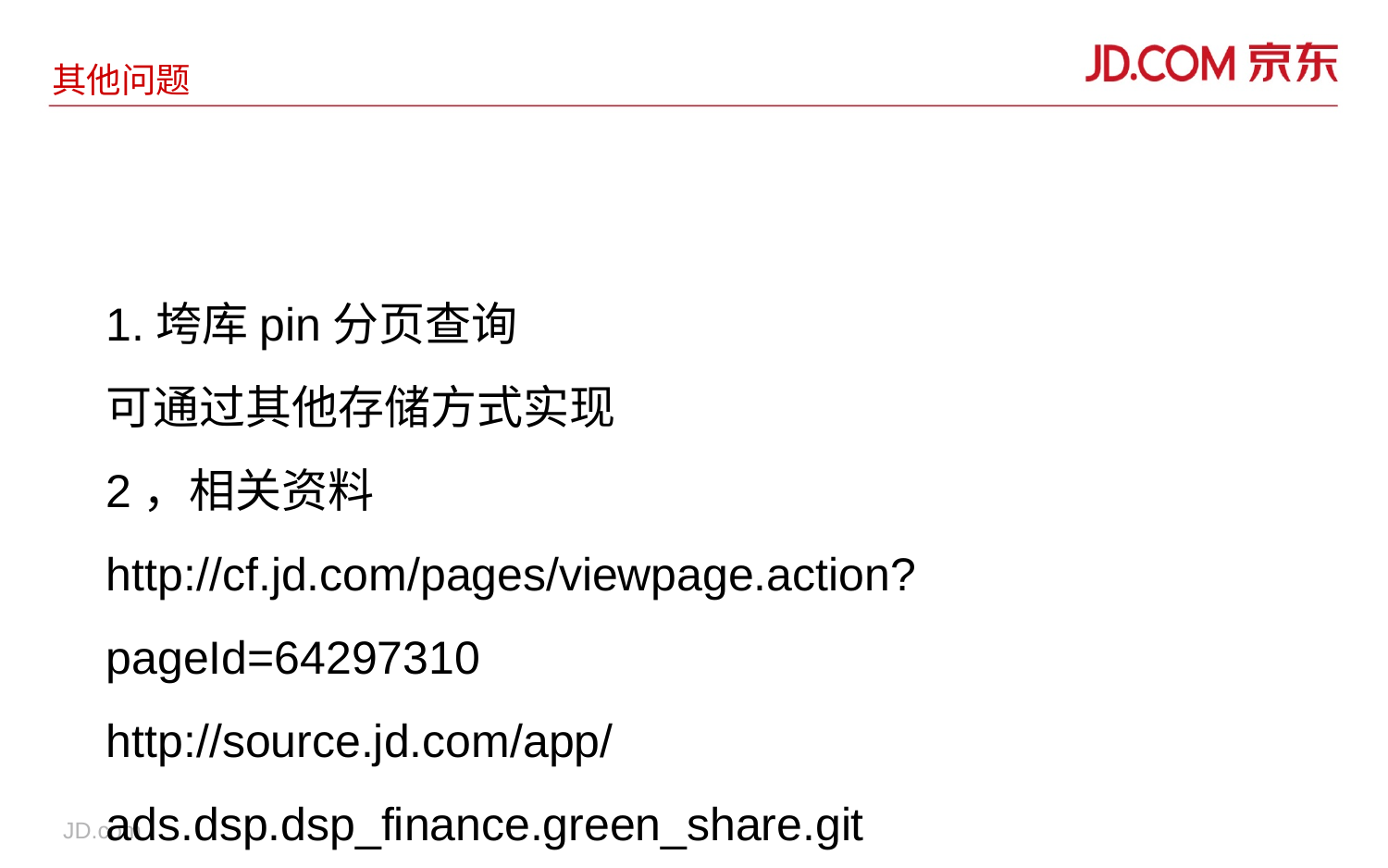

# 其他问题

1.垮库pin分页查询
可通过其他存储方式实现
2，相关资料
http://cf.jd.com/pages/viewpage.action?pageId=64297310
http://source.jd.com/app/ads.dsp.dsp_finance.green_share.git